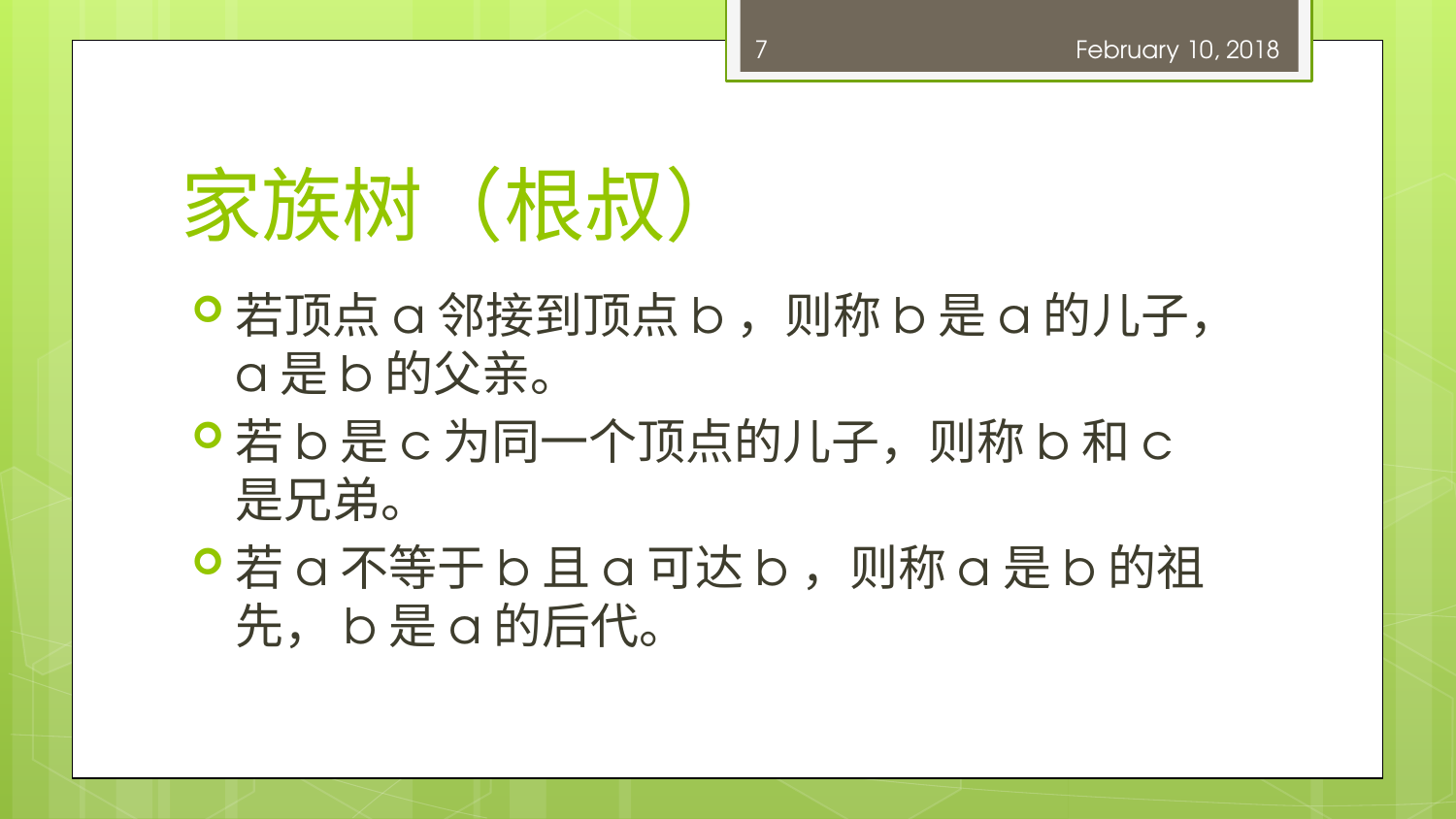

7
February 10, 2018
# 家族树（根叔）
若顶点a邻接到顶点b，则称b是a的儿子，a是b的父亲。
若b是c为同一个顶点的儿子，则称b和c是兄弟。
若a不等于b且a可达b，则称a是b的祖先，b是a的后代。